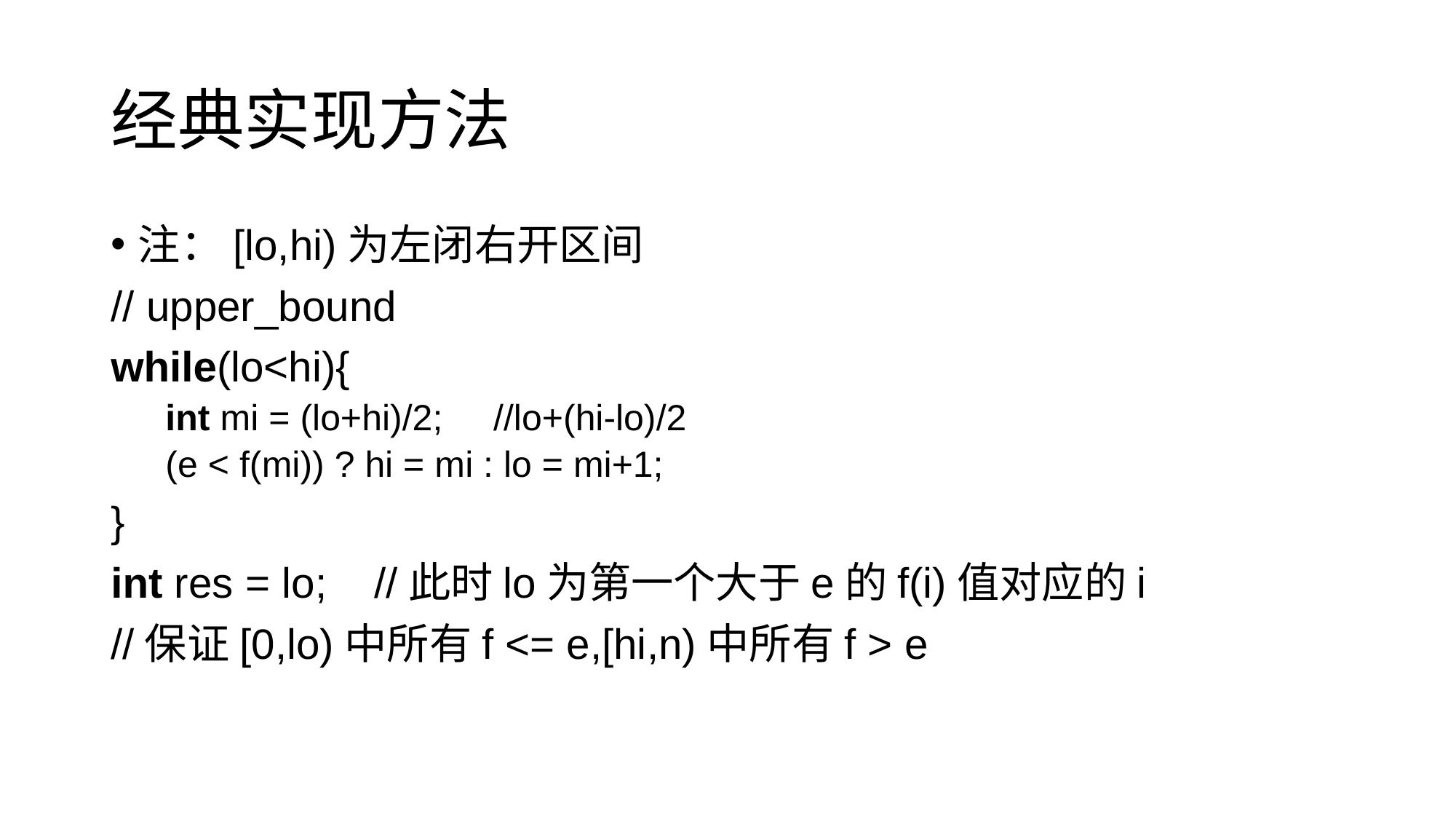

# 经典实现方法
注：[lo,hi)为左闭右开区间
// upper_bound
while(lo<hi){
int mi = (lo+hi)/2;     //lo+(hi-lo)/2
(e < f(mi)) ? hi = mi : lo = mi+1;
}
int res = lo;    //此时lo为第一个大于e的f(i)值对应的i
//保证[0,lo)中所有f <= e,[hi,n)中所有f > e